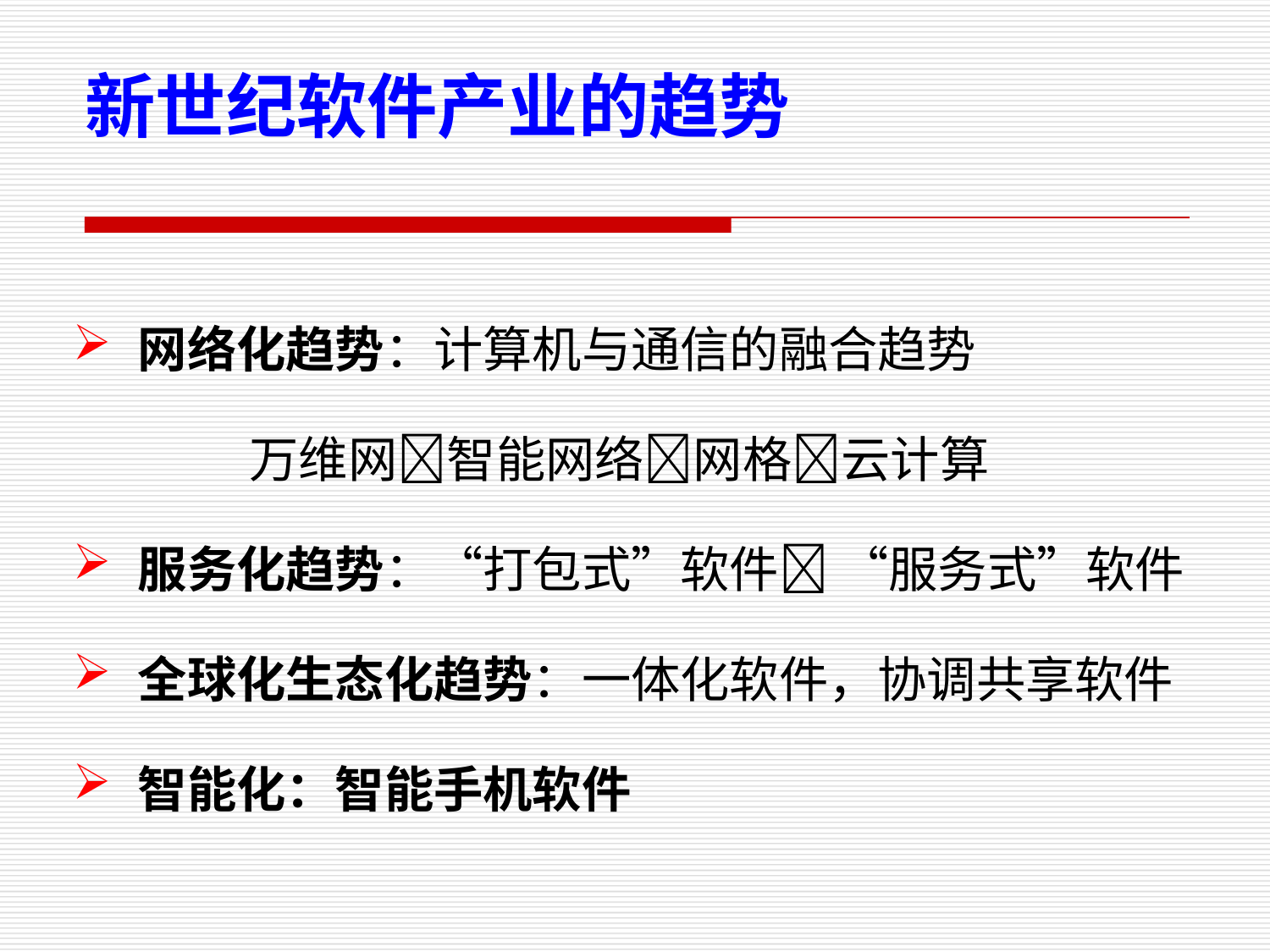

新世纪软件产业的趋势
网络化趋势：计算机与通信的融合趋势
               万维网→智能网络→网格→云计算
服务化趋势：“打包式”软件→ “服务式”软件
全球化生态化趋势：一体化软件，协调共享软件
智能化：智能手机软件